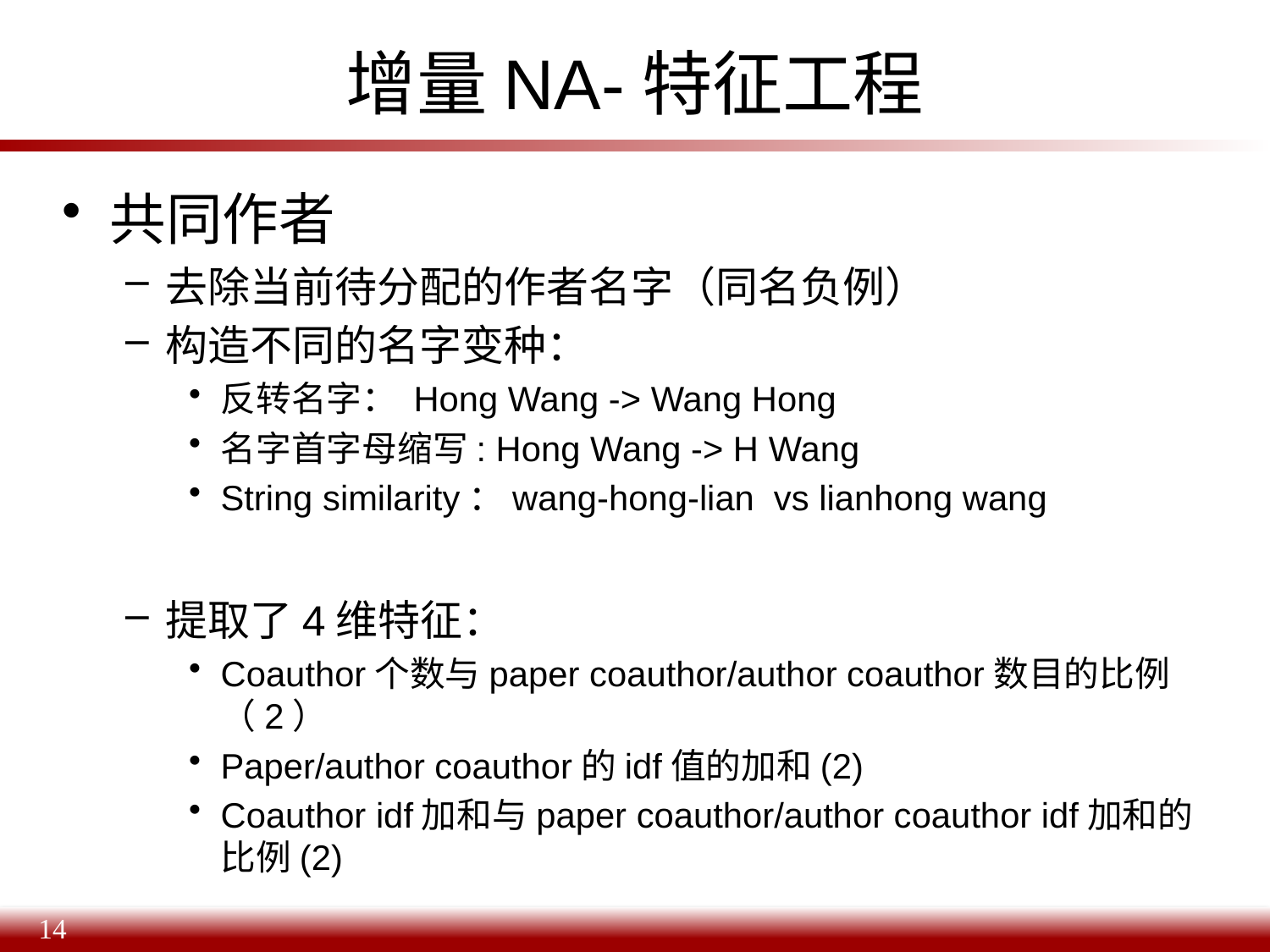

# 增量NA-特征工程
共同作者
去除当前待分配的作者名字（同名负例）
构造不同的名字变种：
反转名字： Hong Wang -> Wang Hong
名字首字母缩写: Hong Wang -> H Wang
String similarity：wang-hong-lian  vs lianhong wang

提取了4维特征：
Coauthor个数与paper coauthor/author coauthor数目的比例（2）
Paper/author coauthor的idf值的加和(2)
Coauthor idf加和与paper coauthor/author coauthor idf加和的比例(2)